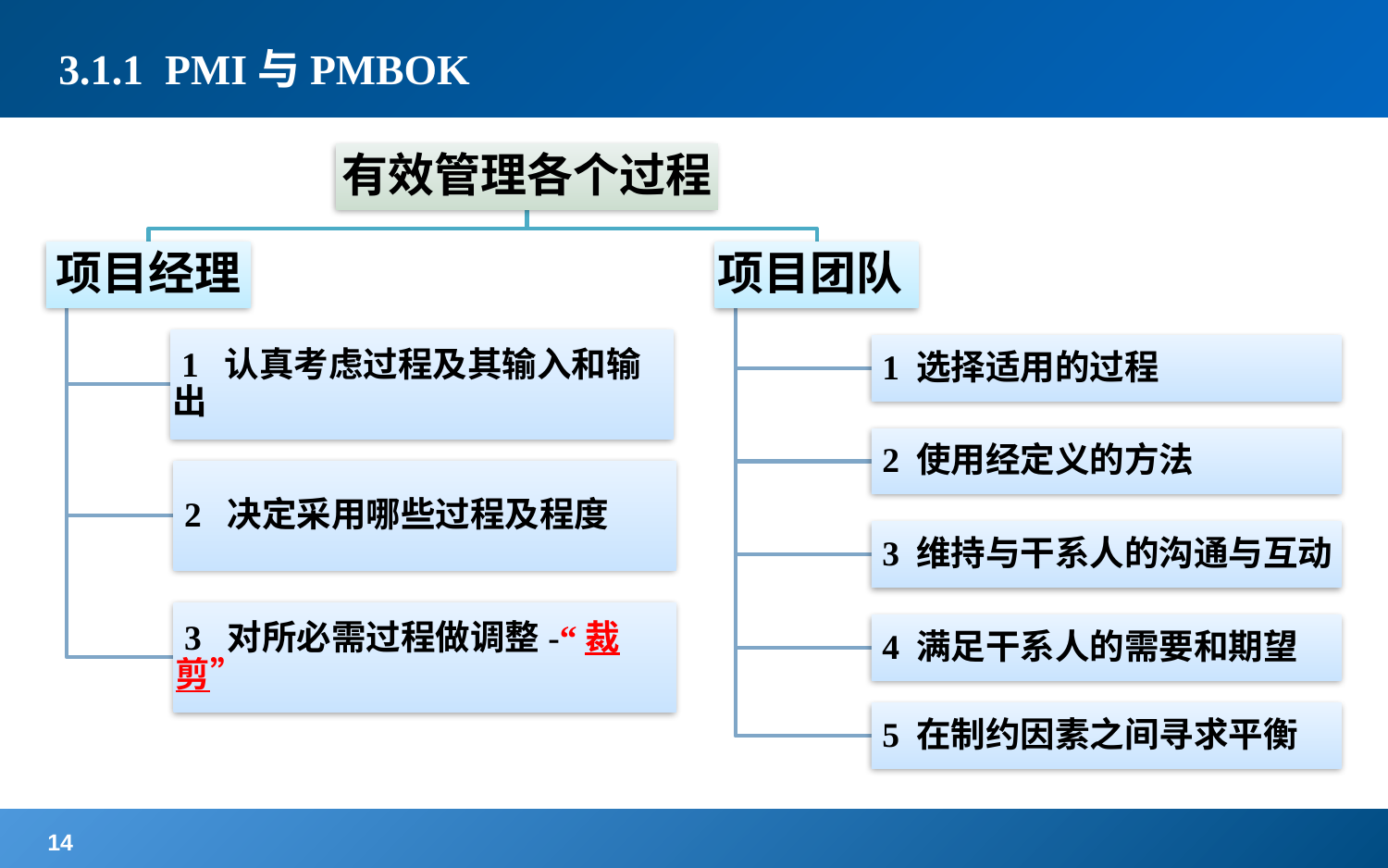

# 3.1.1  PMI与PMBOK
有效管理各个过程
项目经理
 1  认真考虑过程及其输入和输出
 2  决定采用哪些过程及程度
 3  对所必需过程做调整-“裁剪”
项目团队
 1 选择适用的过程
 2 使用经定义的方法
 3 维持与干系人的沟通与互动
 4 满足干系人的需要和期望
 5 在制约因素之间寻求平衡